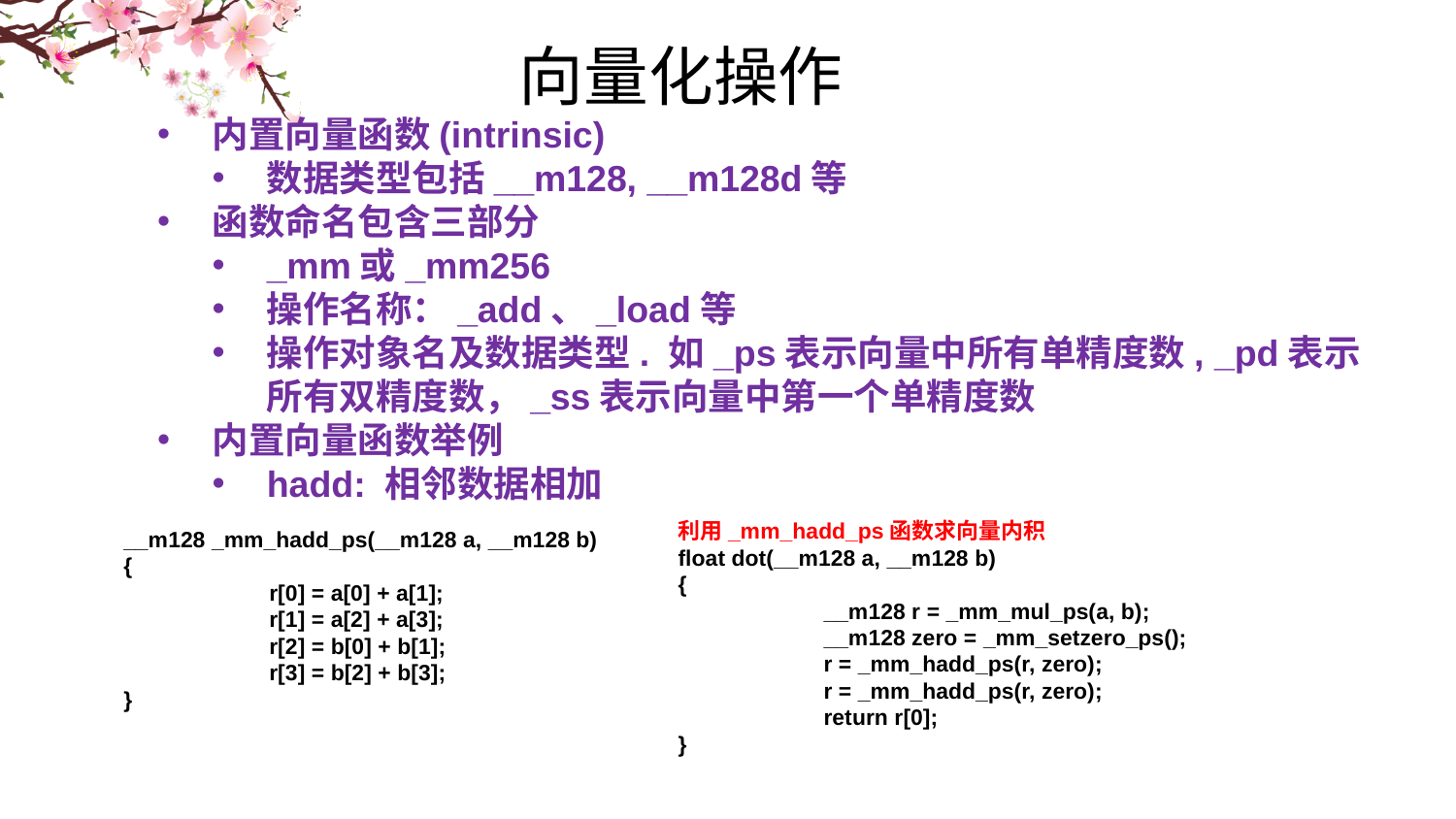

向量化操作
内置向量函数(intrinsic)
数据类型包括__m128, __m128d等
函数命名包含三部分
_mm或_mm256
操作名称：_add、_load等
操作对象名及数据类型. 如_ps表示向量中所有单精度数, _pd表示所有双精度数，_ss表示向量中第一个单精度数
内置向量函数举例
hadd: 相邻数据相加
利用_mm_hadd_ps函数求向量内积
float dot(__m128 a, __m128 b)
{
	__m128 r = _mm_mul_ps(a, b);
	__m128 zero = _mm_setzero_ps();
	r = _mm_hadd_ps(r, zero);
	r = _mm_hadd_ps(r, zero);
	return r[0];
}
__m128 _mm_hadd_ps(__m128 a, __m128 b)
{
	r[0] = a[0] + a[1];
	r[1] = a[2] + a[3];
	r[2] = b[0] + b[1];
	r[3] = b[2] + b[3];
}